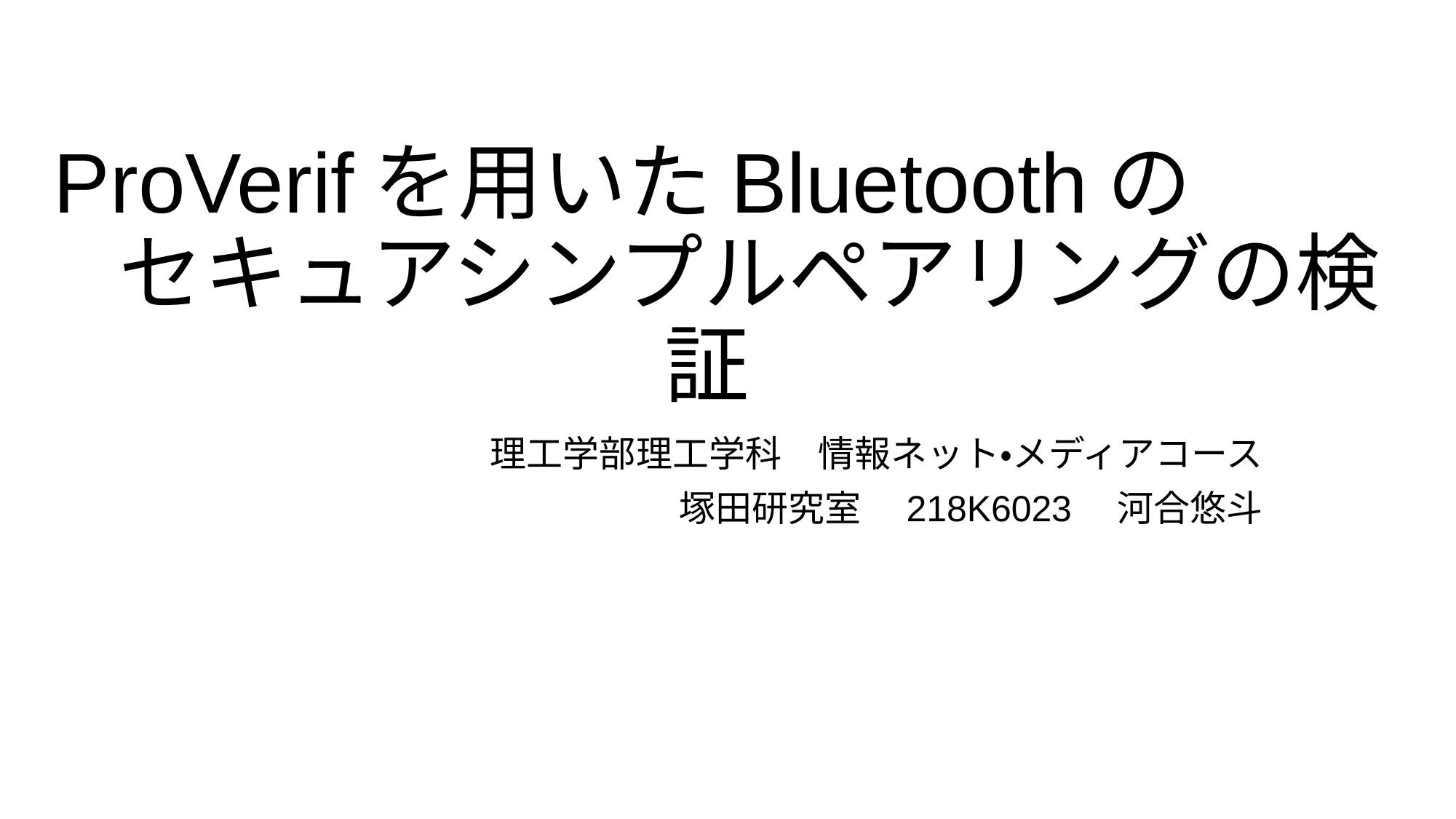

# ProVerifを用いたBluetoothの　　　セキュアシンプルペアリングの検証
理工学部理工学科　情報ネット・メディアコース
塚田研究室　218K6023　河合悠斗